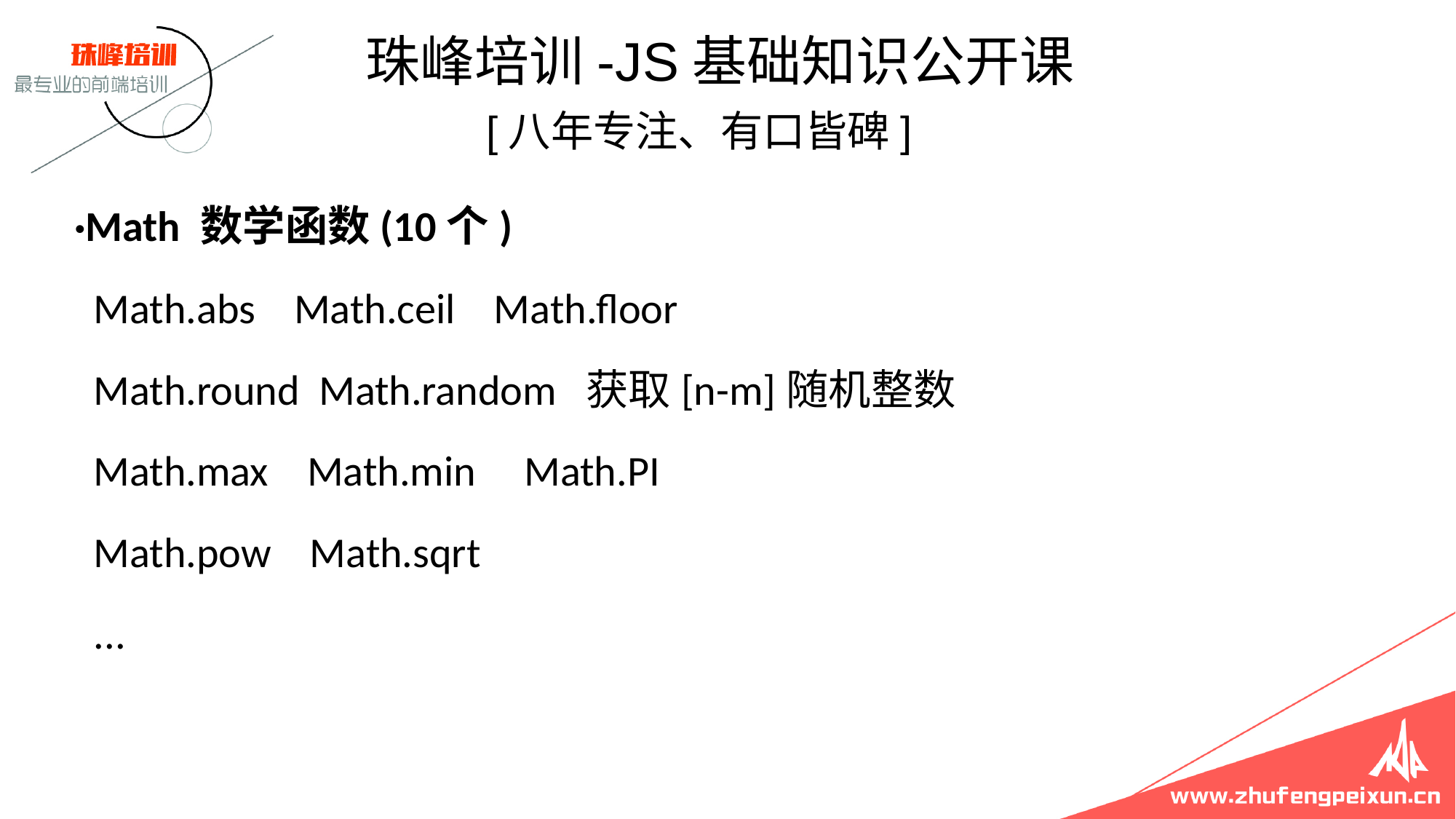

珠峰培训-JS基础知识公开课
        [八年专注、有口皆碑]
 ·Math 数学函数(10个)
   Math.abs    Math.ceil    Math.floor
   Math.round  Math.random  获取[n-m]随机整数
   Math.max    Math.min     Math.PI
   Math.pow    Math.sqrt
   ...